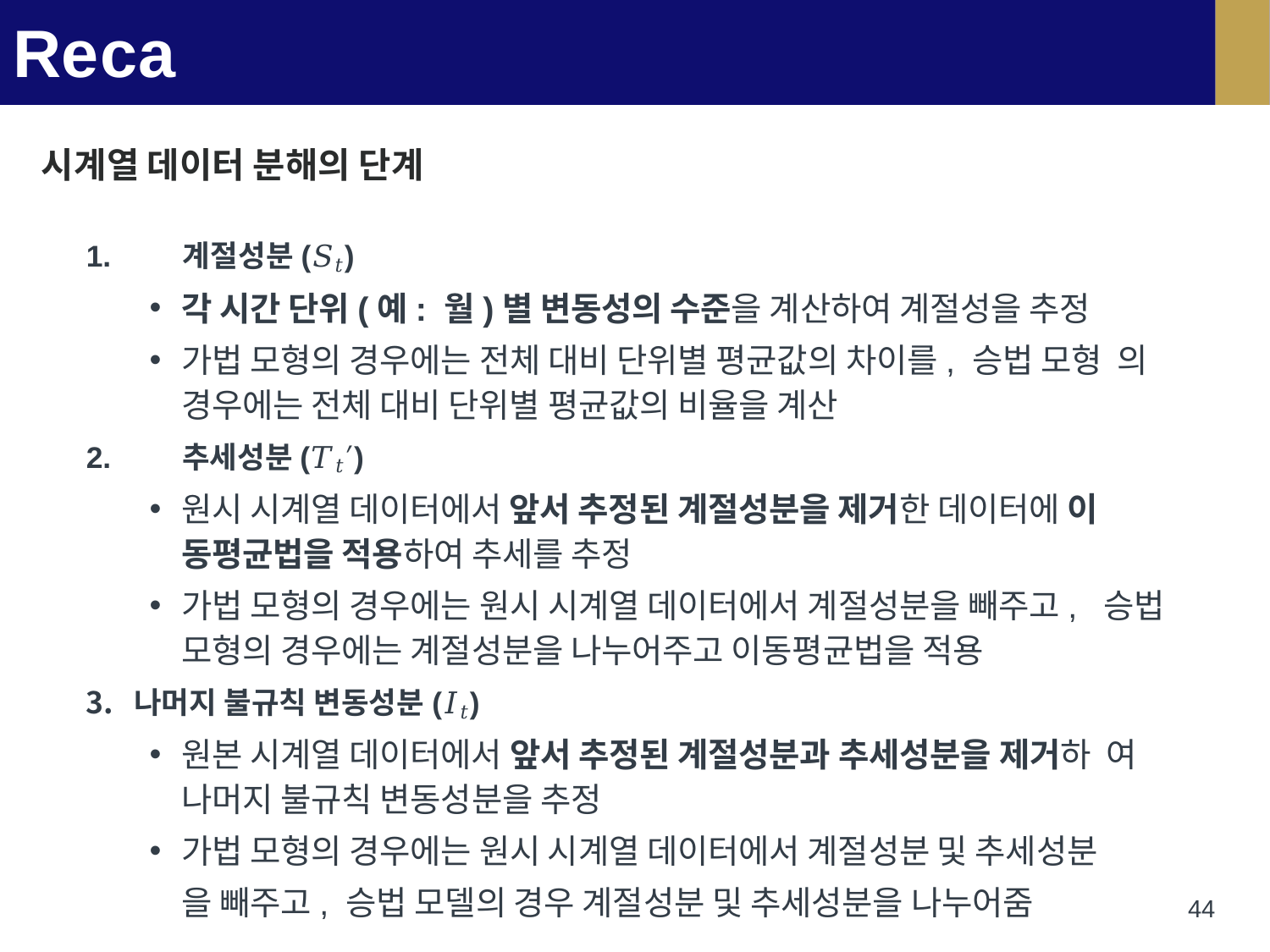

# Recap
시계열 데이터 분해의 단계

1.	계절성분(𝑆𝑡)
각 시간 단위(예: 월)별 변동성의 수준을 계산하여 계절성을 추정
가법 모형의 경우에는 전체 대비 단위별 평균값의 차이를, 승법 모형  의 경우에는 전체 대비 단위별 평균값의 비율을 계산
2.	추세성분(𝑇𝑡′)
원시 시계열 데이터에서 앞서 추정된 계절성분을 제거한 데이터에 이
동평균법을 적용하여 추세를 추정
가법 모형의 경우에는 원시 시계열 데이터에서 계절성분을 빼주고,  승법 모형의 경우에는 계절성분을 나누어주고 이동평균법을 적용
나머지 불규칙 변동성분(𝐼𝑡)
원본 시계열 데이터에서 앞서 추정된 계절성분과 추세성분을 제거하  여 나머지 불규칙 변동성분을 추정
가법 모형의 경우에는 원시 시계열 데이터에서 계절성분 및 추세성분
을 빼주고, 승법 모델의 경우 계절성분 및 추세성분을 나누어줌
44